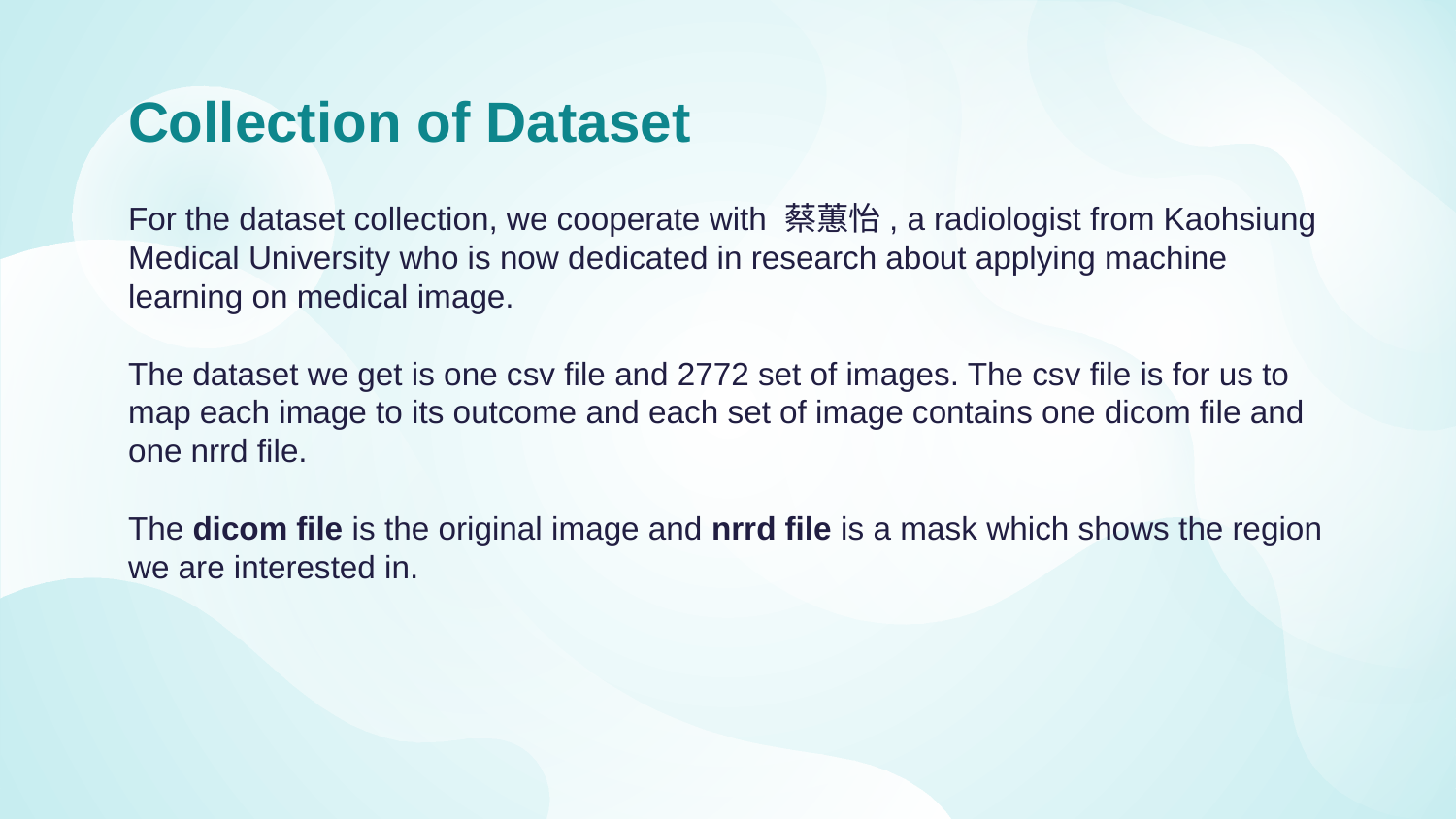

# Collection of Dataset
For the dataset collection, we cooperate with 蔡蕙怡, a radiologist from Kaohsiung Medical University who is now dedicated in research about applying machine learning on medical image.

The dataset we get is one csv file and 2772 set of images. The csv file is for us to map each image to its outcome and each set of image contains one dicom file and one nrrd file.

The dicom file is the original image and nrrd file is a mask which shows the region we are interested in.